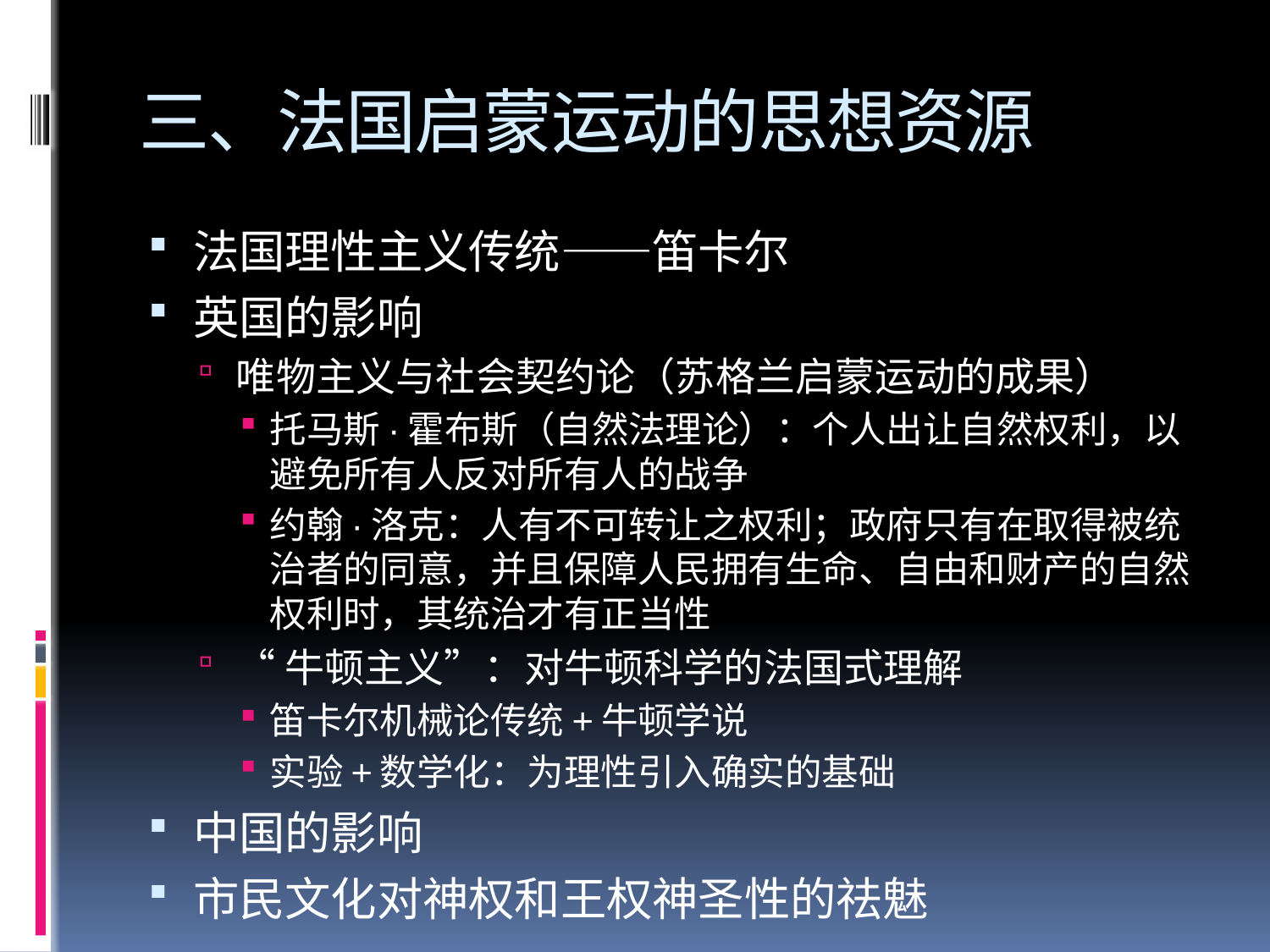

# 三、法国启蒙运动的思想资源
法国理性主义传统——笛卡尔
英国的影响
唯物主义与社会契约论（苏格兰启蒙运动的成果）
托马斯·霍布斯（自然法理论）：个人出让自然权利，以避免所有人反对所有人的战争
约翰·洛克：人有不可转让之权利；政府只有在取得被统治者的同意，并且保障人民拥有生命、自由和财产的自然权利时，其统治才有正当性
“牛顿主义”：对牛顿科学的法国式理解
笛卡尔机械论传统+牛顿学说
实验+数学化：为理性引入确实的基础
中国的影响
市民文化对神权和王权神圣性的祛魅